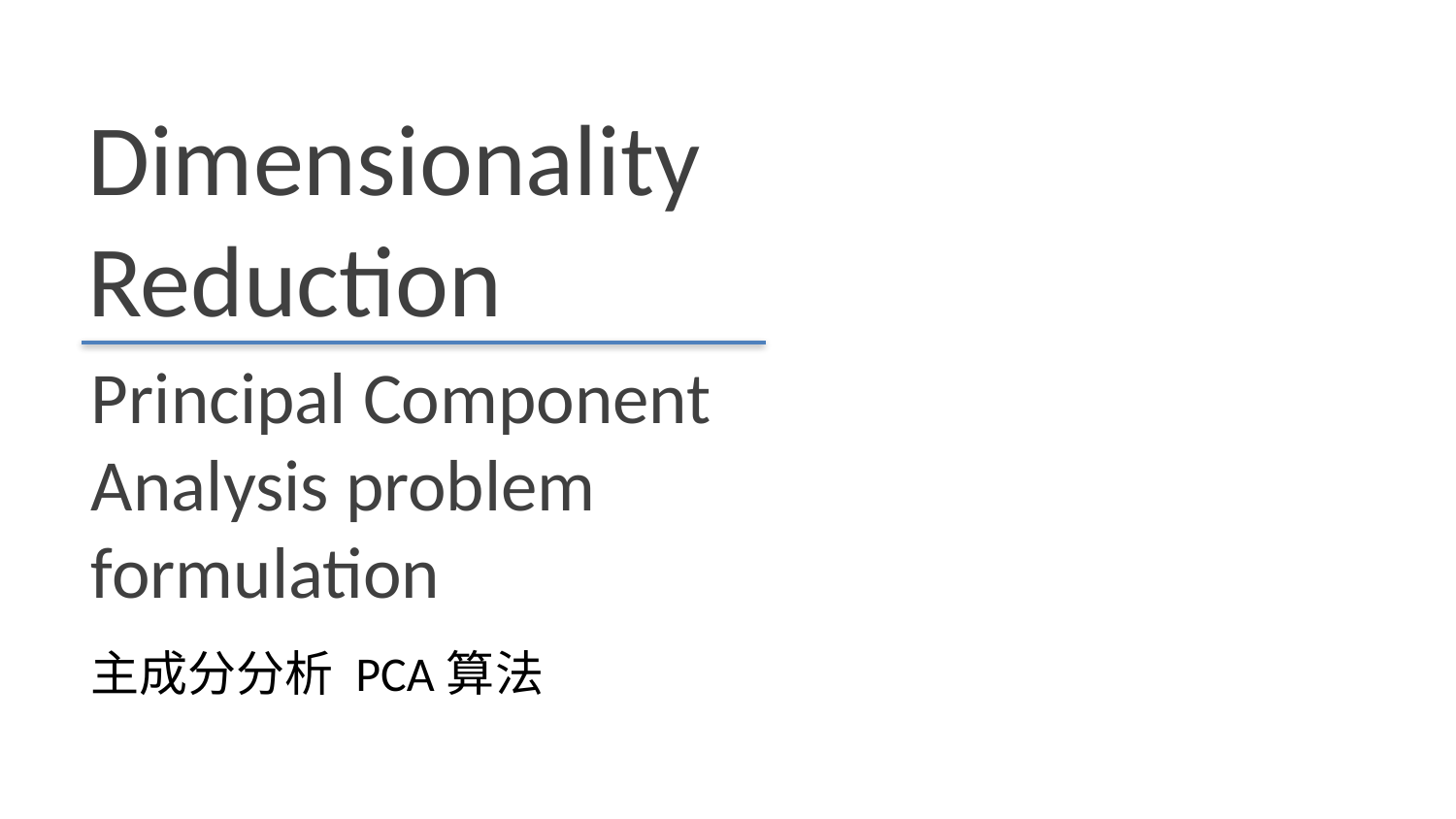

Dimensionality Reduction
Principal Component Analysis problem formulation
主成分分析 PCA算法